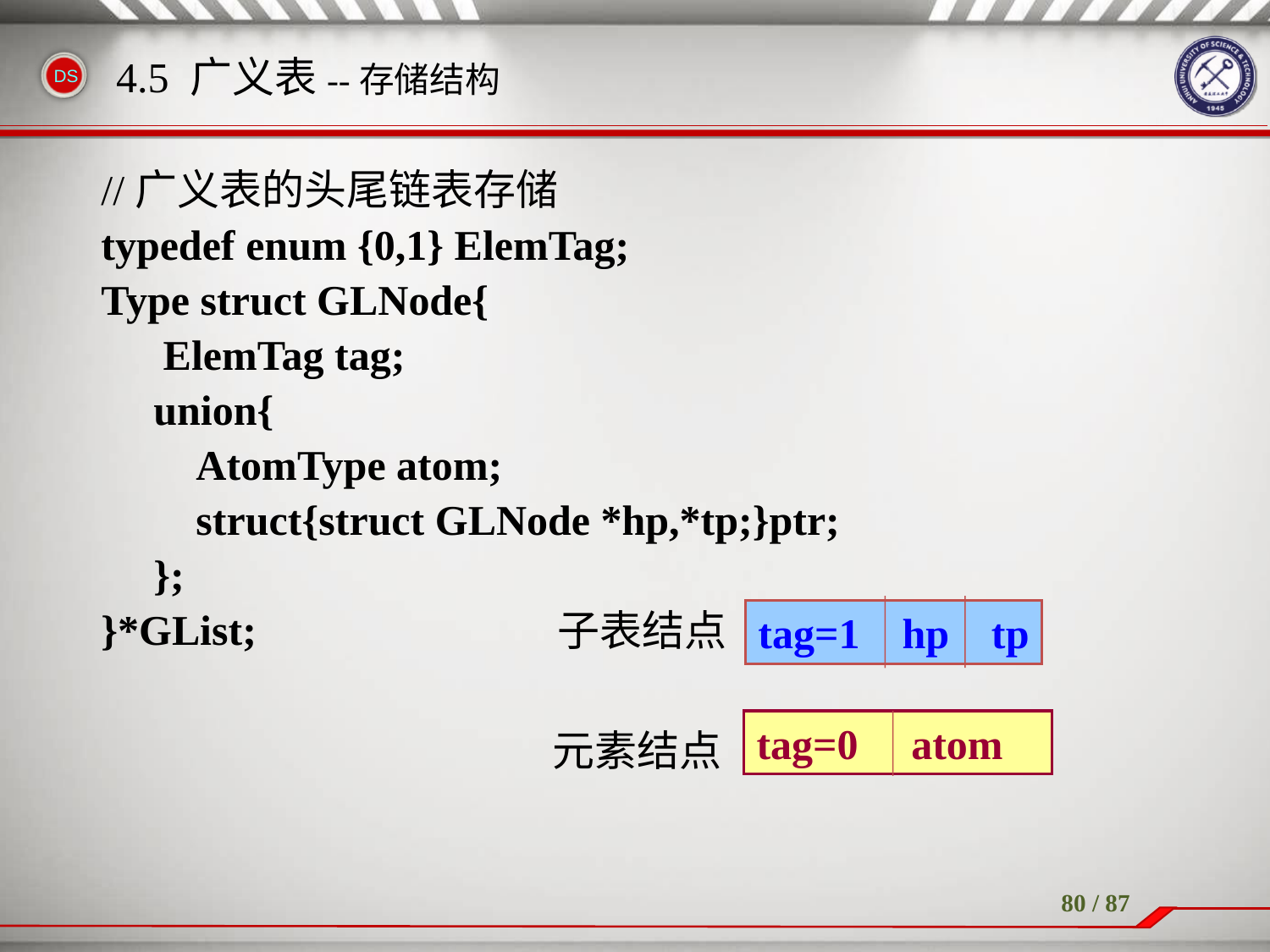

# 4.5 广义表--存储结构
//广义表的头尾链表存储
typedef enum {0,1} ElemTag;
Type struct GLNode{
　 ElemTag tag;
　union{
　　AtomType atom;
　　struct{struct GLNode *hp,*tp;}ptr;
　};
}*GList;

子表结点
tag=1    hp    tp

tag=0     atom
元素结点